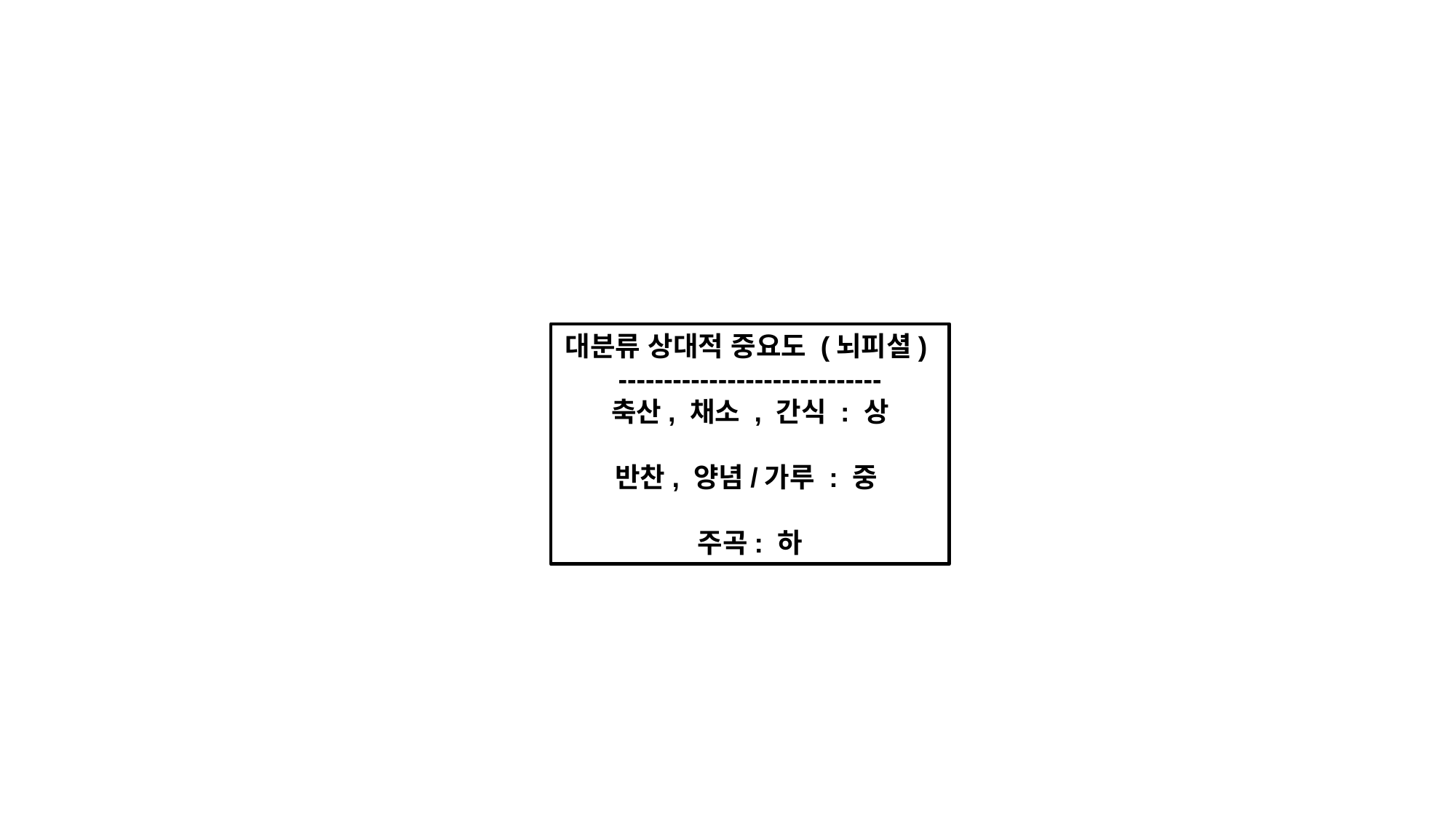

대분류 상대적 중요도 (뇌피셜)
-----------------------------
축산, 채소 , 간식 : 상

반찬, 양념/가루 : 중

주곡: 하